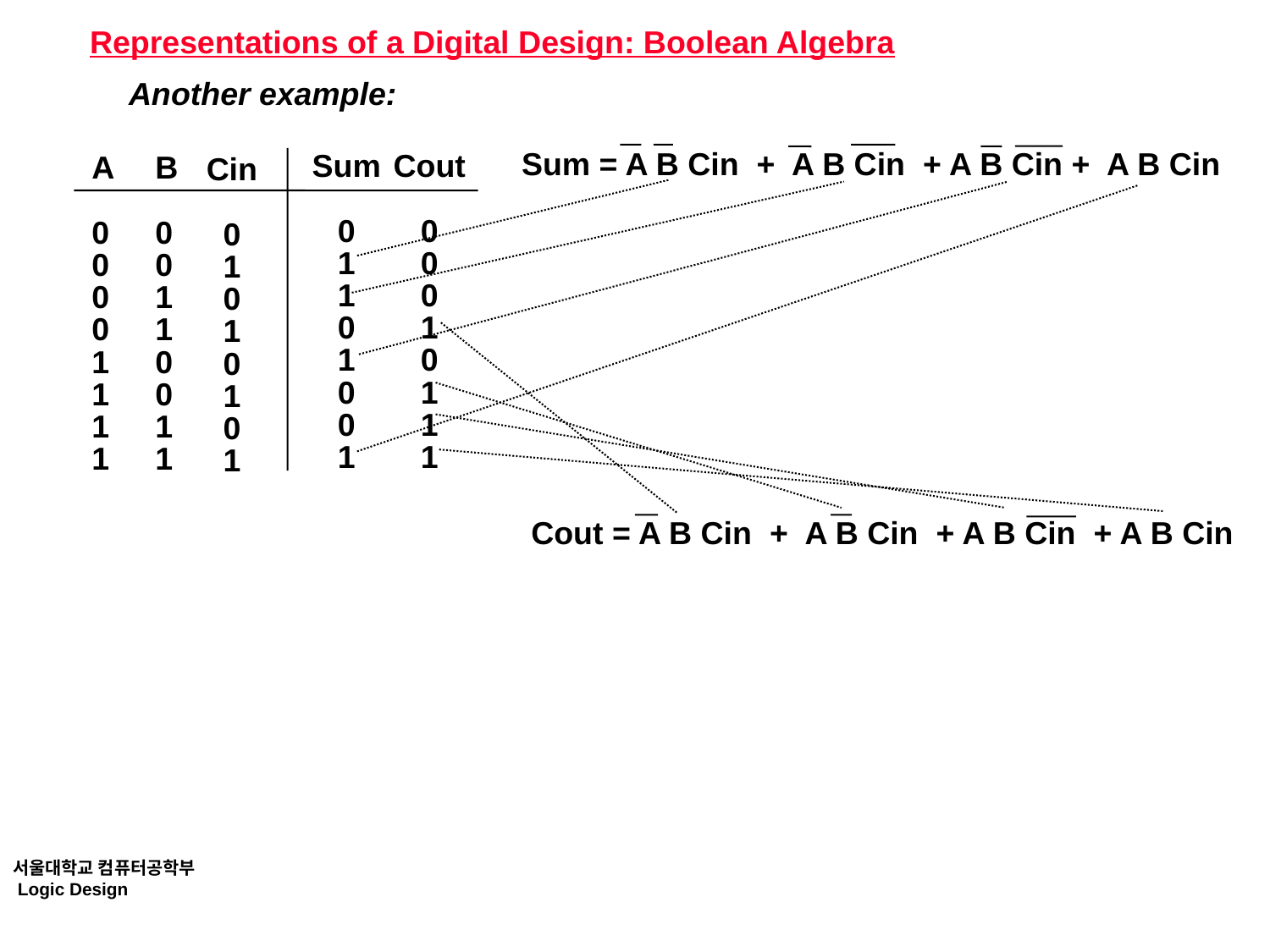

# Representations of a Digital Design: Boolean Algebra
Another example:

Sum = A B Cin  +  A B Cin  + A B Cin +  A B Cin

Sum

0
1
1
0
1
0
0
1
Cout

0
0
0
1
0
1
1
1
A

0
0
0
0
1
1
1
1
B

0
0
1
1
0
0
1
1
Cin

0
1
0
1
0
1
0
1

Cout = A B Cin  +  A B Cin  + A B Cin  + A B Cin

서울대학교 컴퓨터공학부
 Logic Design                                                                                                                                                                                                               Chap1.54